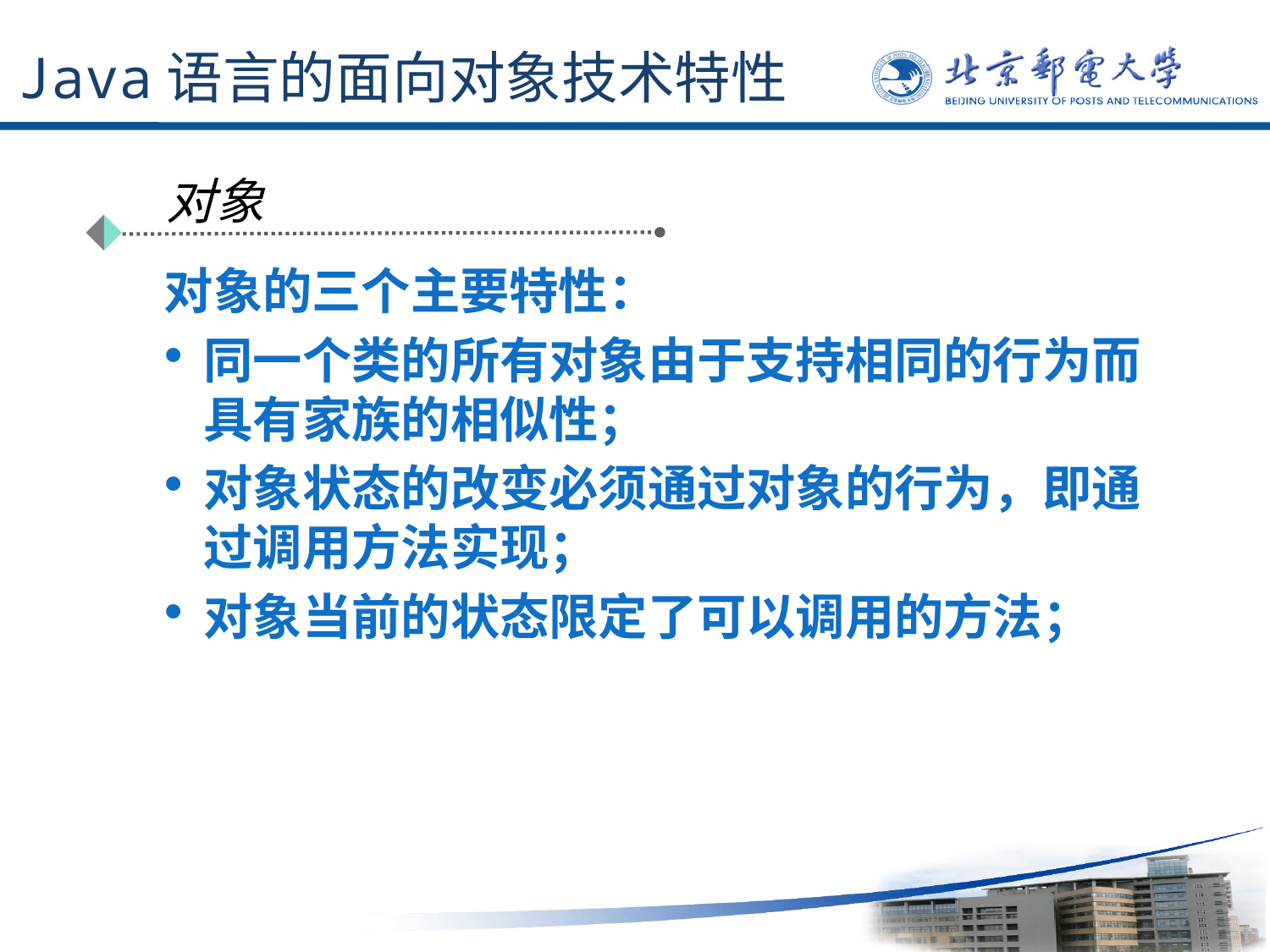

# Java语言的面向对象技术特性

对象

对象的三个主要特性：
同一个类的所有对象由于支持相同的行为而具有家族的相似性；
对象状态的改变必须通过对象的行为，即通过调用方法实现；
对象当前的状态限定了可以调用的方法；